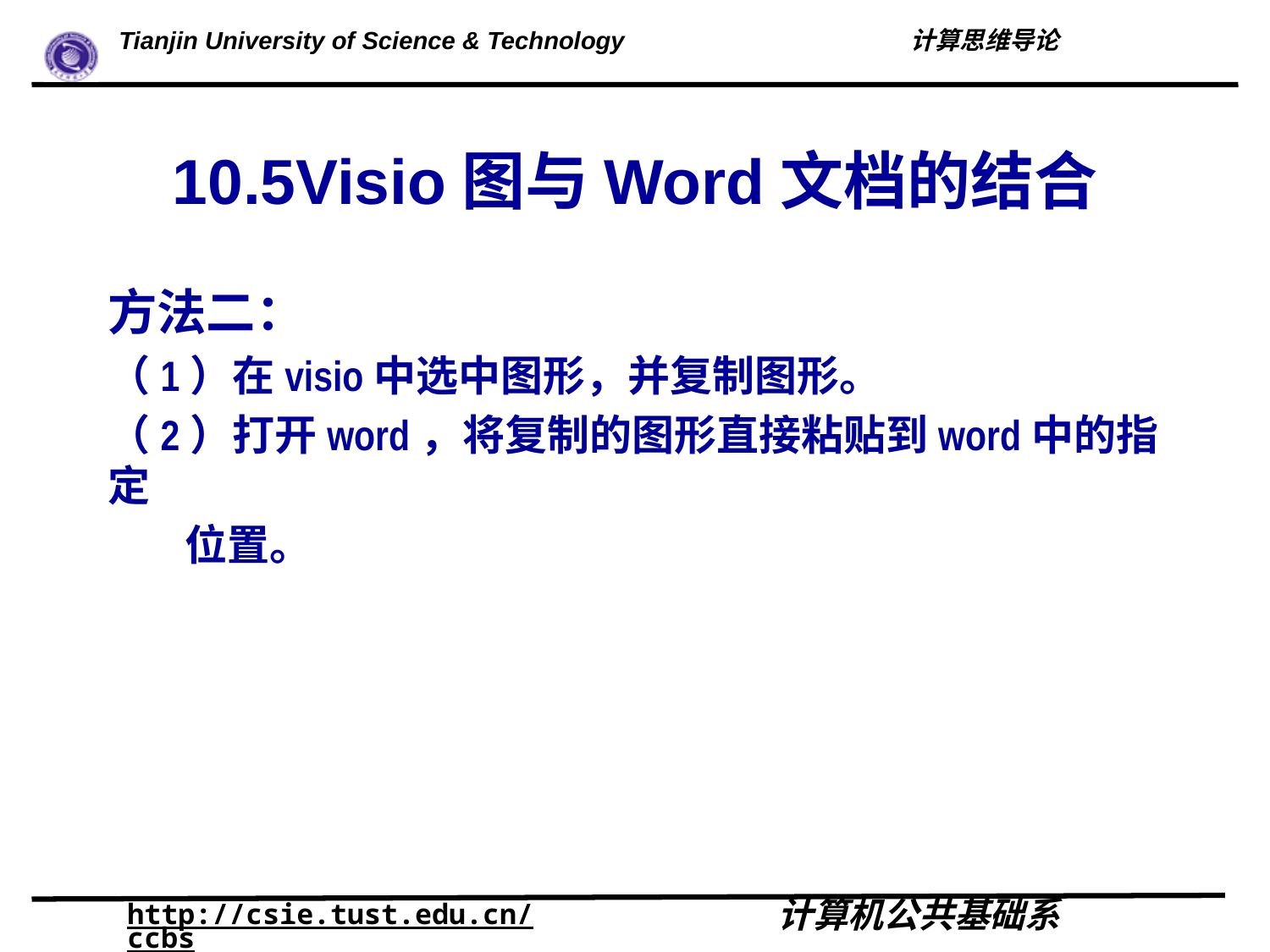

# 10.5Visio图与Word文档的结合
方法二：
（1）在visio中选中图形，并复制图形。
（2）打开word，将复制的图形直接粘贴到word中的指定
       位置。